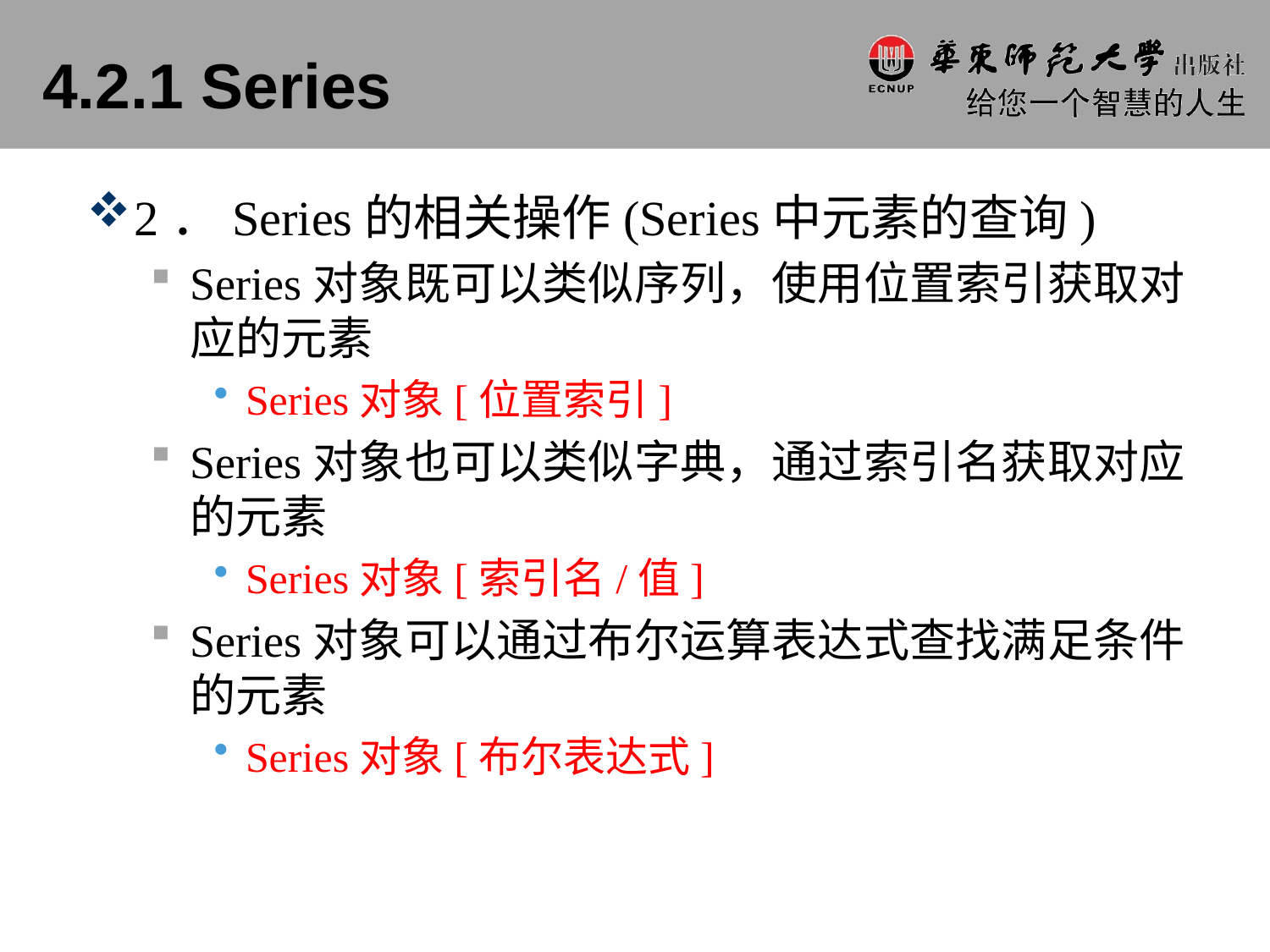

# 4.2.1 Series
2．Series的相关操作(Series中元素的查询)
Series对象既可以类似序列，使用位置索引获取对应的元素
Series对象[位置索引]
Series对象也可以类似字典，通过索引名获取对应的元素
Series对象[索引名/值]
Series对象可以通过布尔运算表达式查找满足条件的元素
Series对象[布尔表达式]